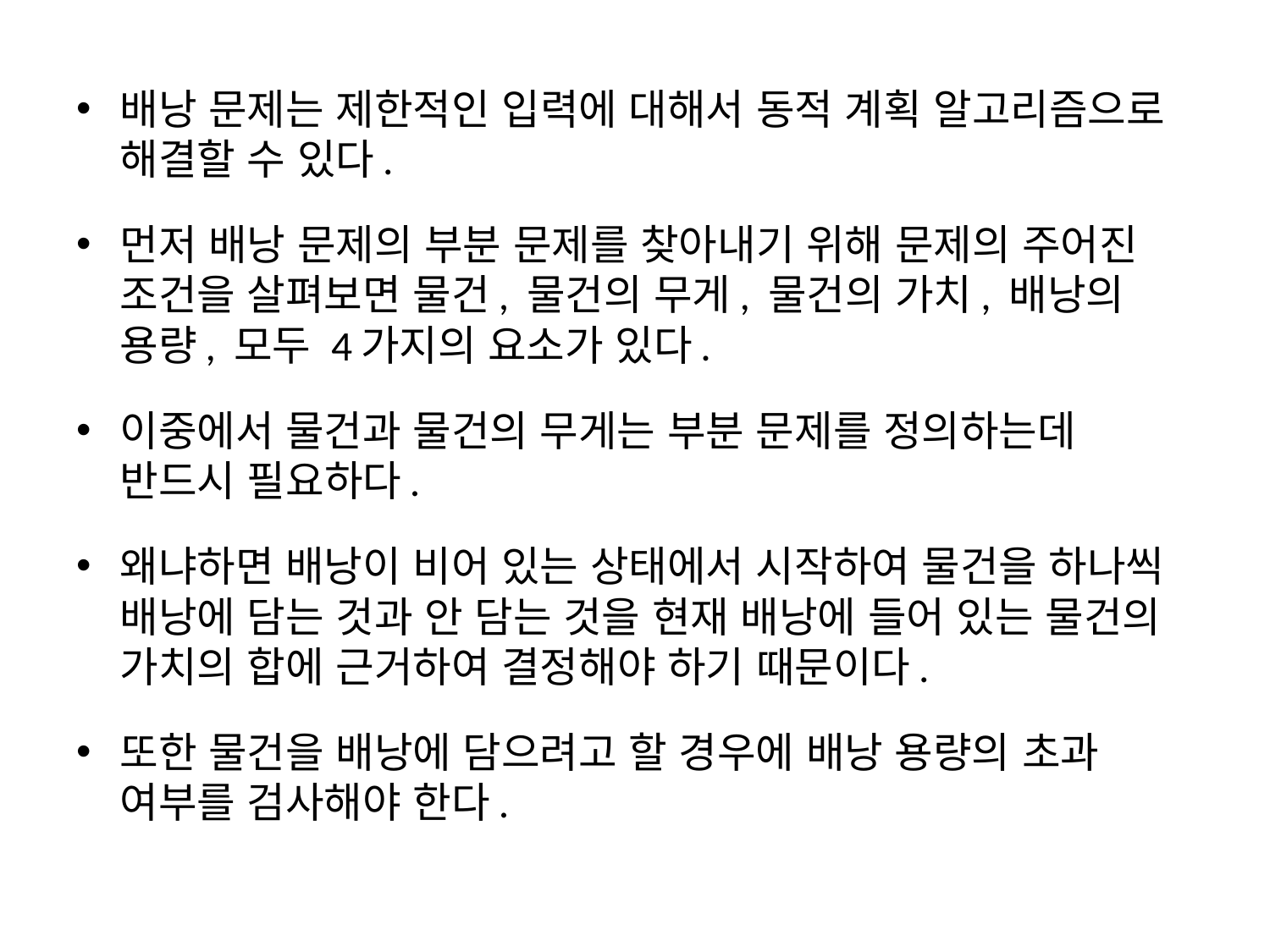

배낭 문제는 제한적인 입력에 대해서 동적 계획 알고리즘으로 해결할 수 있다.
먼저 배낭 문제의 부분 문제를 찾아내기 위해 문제의 주어진 조건을 살펴보면 물건, 물건의 무게, 물건의 가치, 배낭의 용량, 모두 4가지의 요소가 있다.
이중에서 물건과 물건의 무게는 부분 문제를 정의하는데 반드시 필요하다.
왜냐하면 배낭이 비어 있는 상태에서 시작하여 물건을 하나씩 배낭에 담는 것과 안 담는 것을 현재 배낭에 들어 있는 물건의 가치의 합에 근거하여 결정해야 하기 때문이다.
또한 물건을 배낭에 담으려고 할 경우에 배낭 용량의 초과 여부를 검사해야 한다.